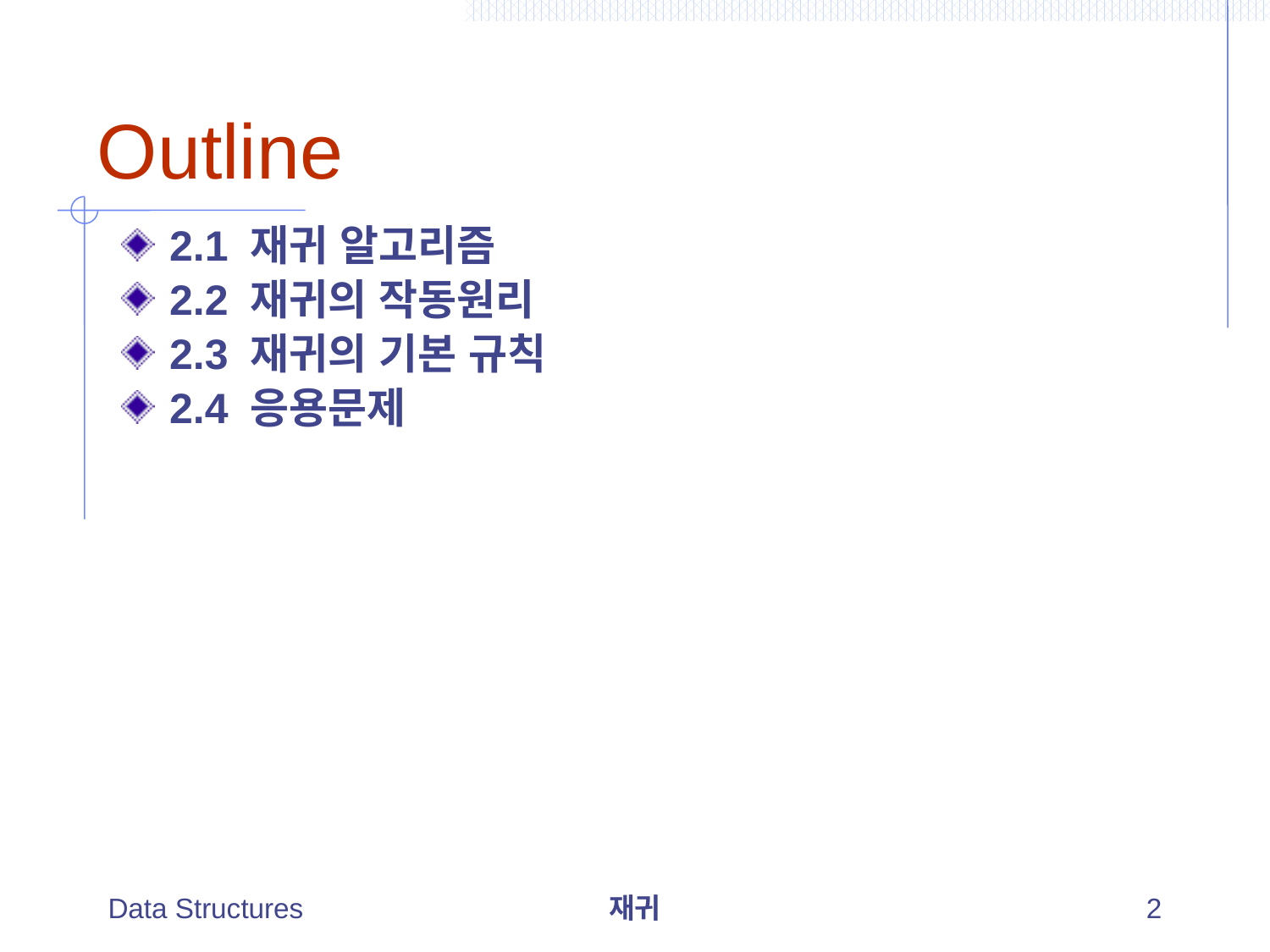

# Outline
2.1 재귀 알고리즘
2.2 재귀의 작동원리
2.3 재귀의 기본 규칙
2.4 응용문제
Data Structures
재귀
2